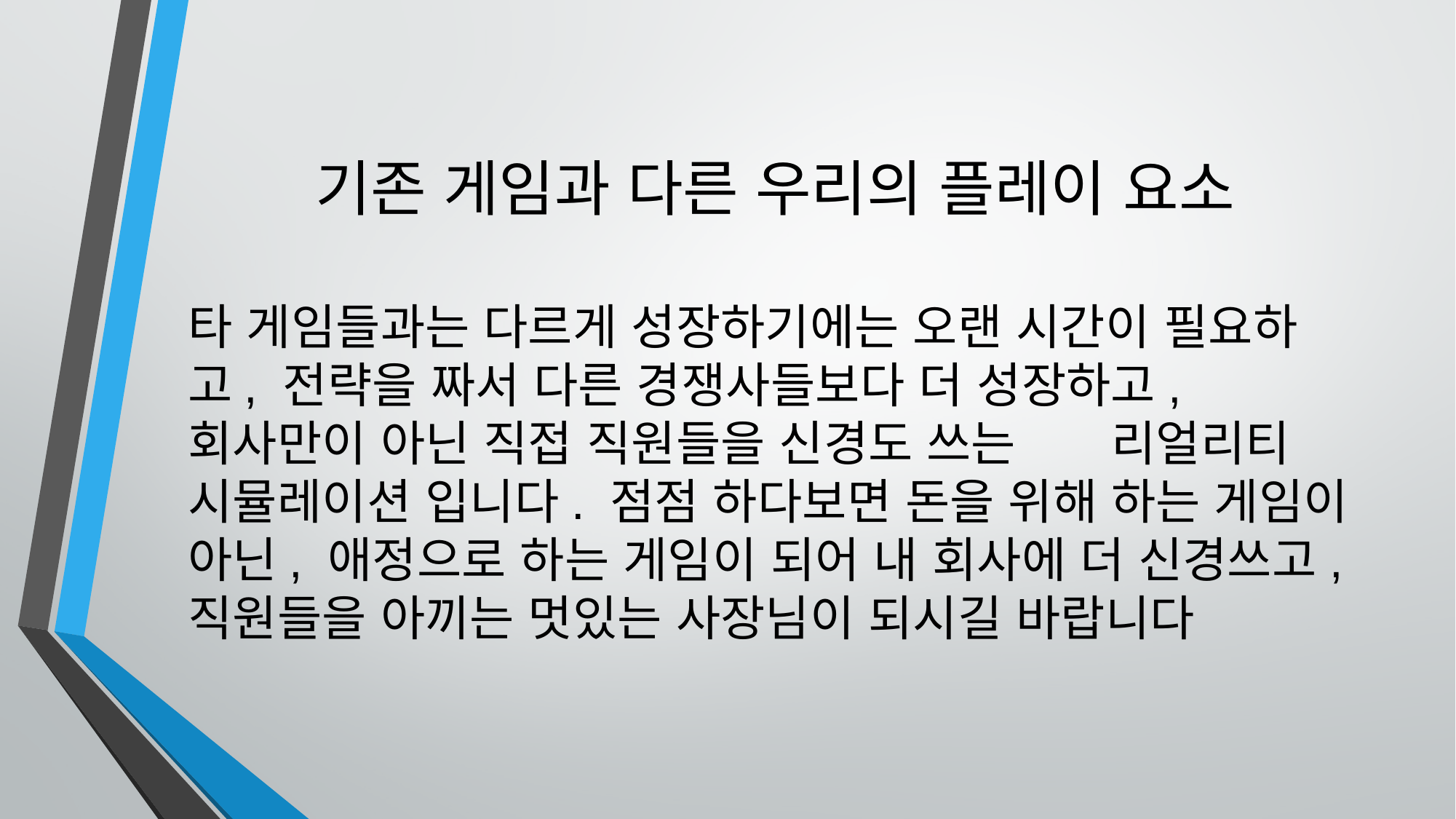

# 기존 게임과 다른 우리의 플레이 요소
타 게임들과는 다르게 성장하기에는 오랜 시간이 필요하고, 전략을 짜서 다른 경쟁사들보다 더 성장하고, 회사만이 아닌 직접 직원들을 신경도 쓰는       리얼리티 시뮬레이션 입니다. 점점 하다보면 돈을 위해 하는 게임이 아닌, 애정으로 하는 게임이 되어 내 회사에 더 신경쓰고, 직원들을 아끼는 멋있는 사장님이 되시길 바랍니다